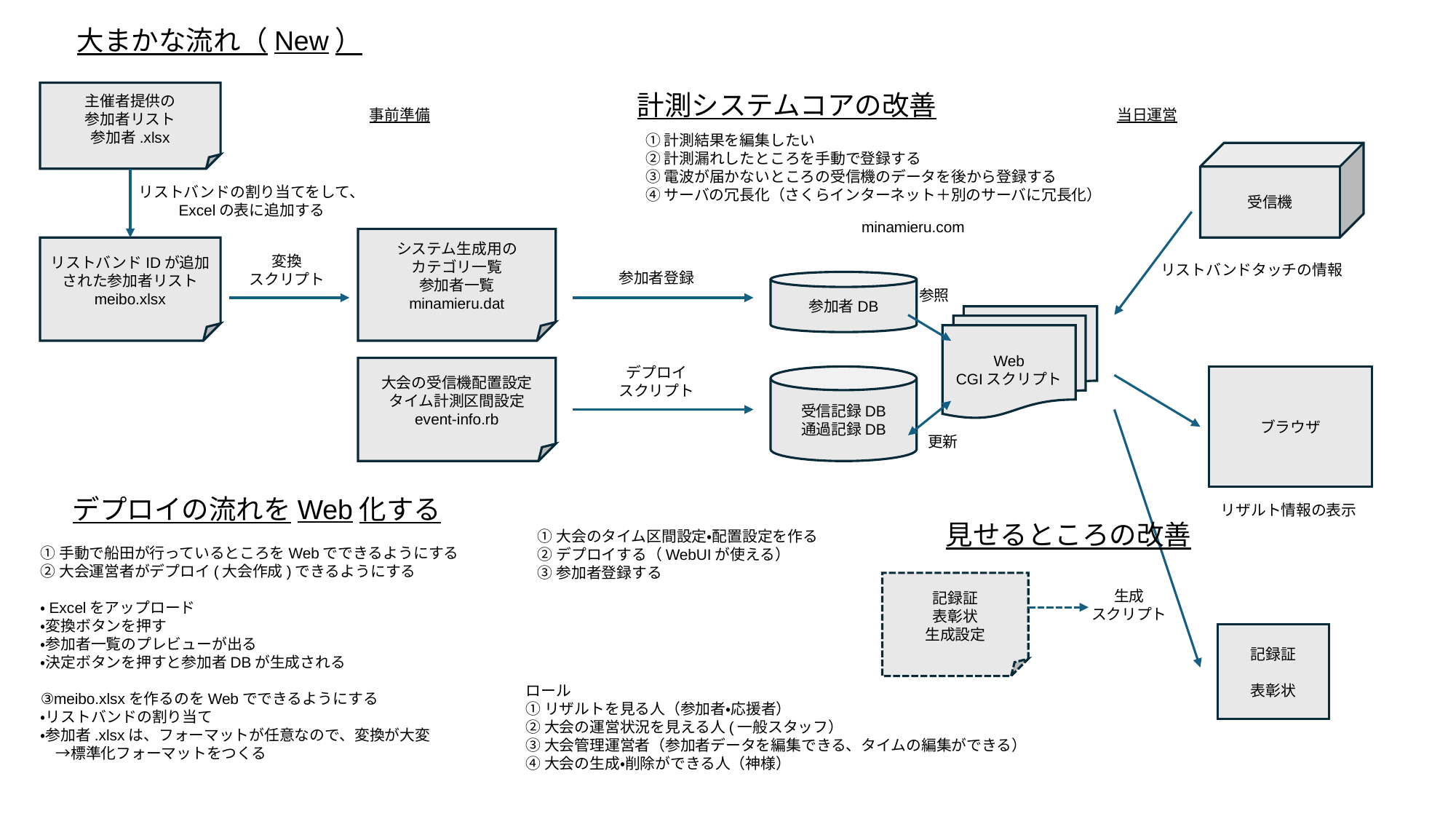

# 大まかな流れ（New）
主催者提供の
参加者リスト
参加者.xlsx
計測システムコアの改善
事前準備
当日運営
①計測結果を編集したい
②計測漏れしたところを手動で登録する
③電波が届かないところの受信機のデータを後から登録する
④サーバの冗長化（さくらインターネット＋別のサーバに冗長化）
受信機
リストバンドの割り当てをして、
Excelの表に追加する
minamieru.com
システム生成用の
カテゴリ一覧
参加者一覧
minamieru.dat
リストバンドIDが追加された参加者リスト
meibo.xlsx
変換
スクリプト
リストバンドタッチの情報
参加者登録
参加者DB
参照
Web
CGIスクリプト
大会の受信機配置設定
タイム計測区間設定
event-info.rb
デプロイ
スクリプト
受信記録DB
通過記録DB
ブラウザ
更新
デプロイの流れをWeb化する
リザルト情報の表示
見せるところの改善
①大会のタイム区間設定・配置設定を作る
②デプロイする（WebUIが使える）
③参加者登録する
①手動で船田が行っているところをWebでできるようにする
②大会運営者がデプロイ(大会作成)できるようにする

・Excelをアップロード
・変換ボタンを押す
・参加者一覧のプレビューが出る
・決定ボタンを押すと参加者DBが生成される

③meibo.xlsxを作るのをWebでできるようにする
・リストバンドの割り当て
・参加者.xlsxは、フォーマットが任意なので、変換が大変
　→標準化フォーマットをつくる
記録証
表彰状
生成設定
生成
スクリプト
記録証

表彰状
ロール
①リザルトを見る人（参加者・応援者）
②大会の運営状況を見える人(一般スタッフ）
③大会管理運営者（参加者データを編集できる、タイムの編集ができる）
④大会の生成・削除ができる人（神様）